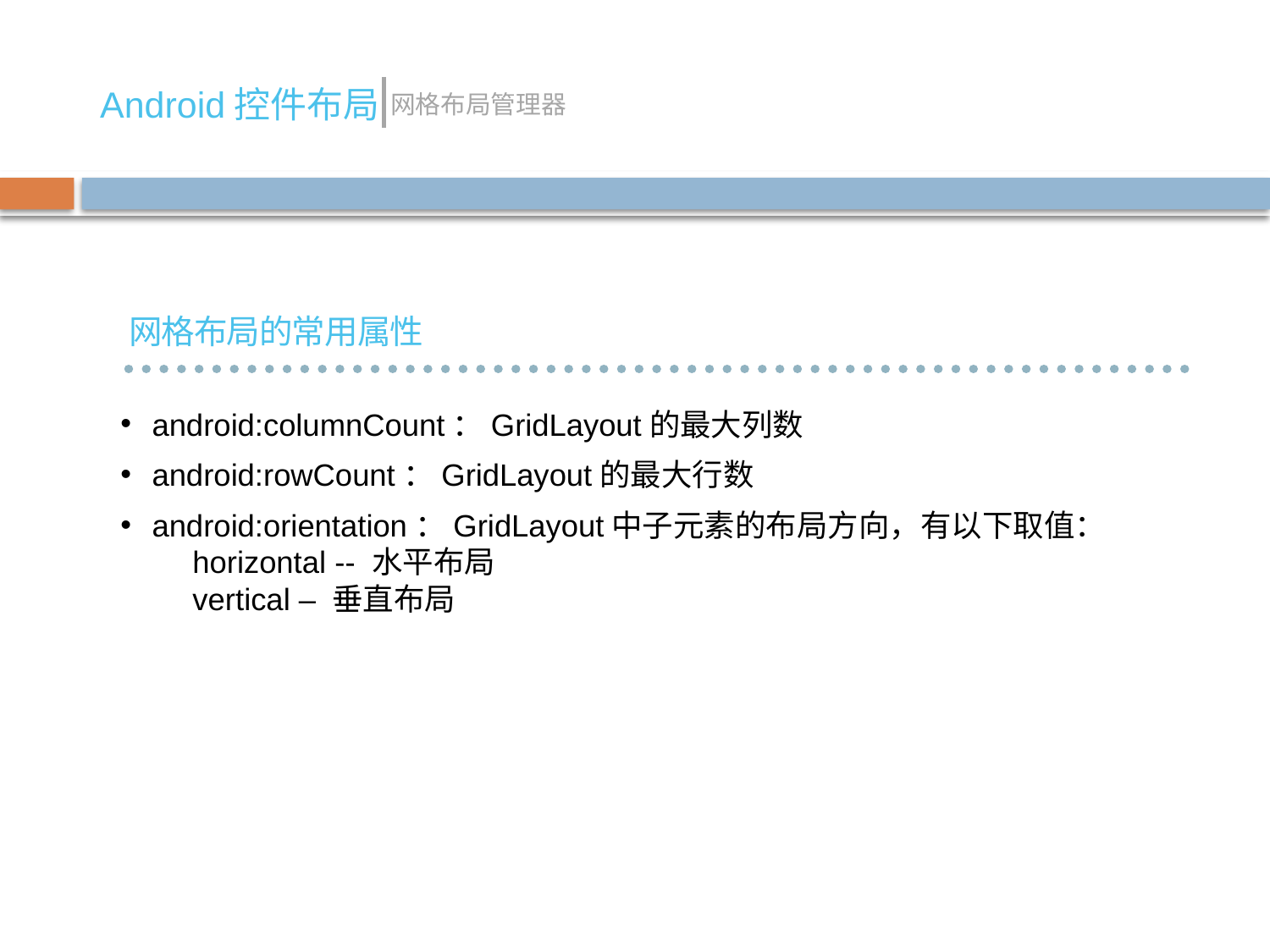

Android控件布局
网格布局管理器
网格布局的常用属性
android:columnCount：GridLayout的最大列数
android:rowCount：GridLayout的最大行数
android:orientation：GridLayout中子元素的布局方向，有以下取值：
 horizontal -- 水平布局
 vertical – 垂直布局